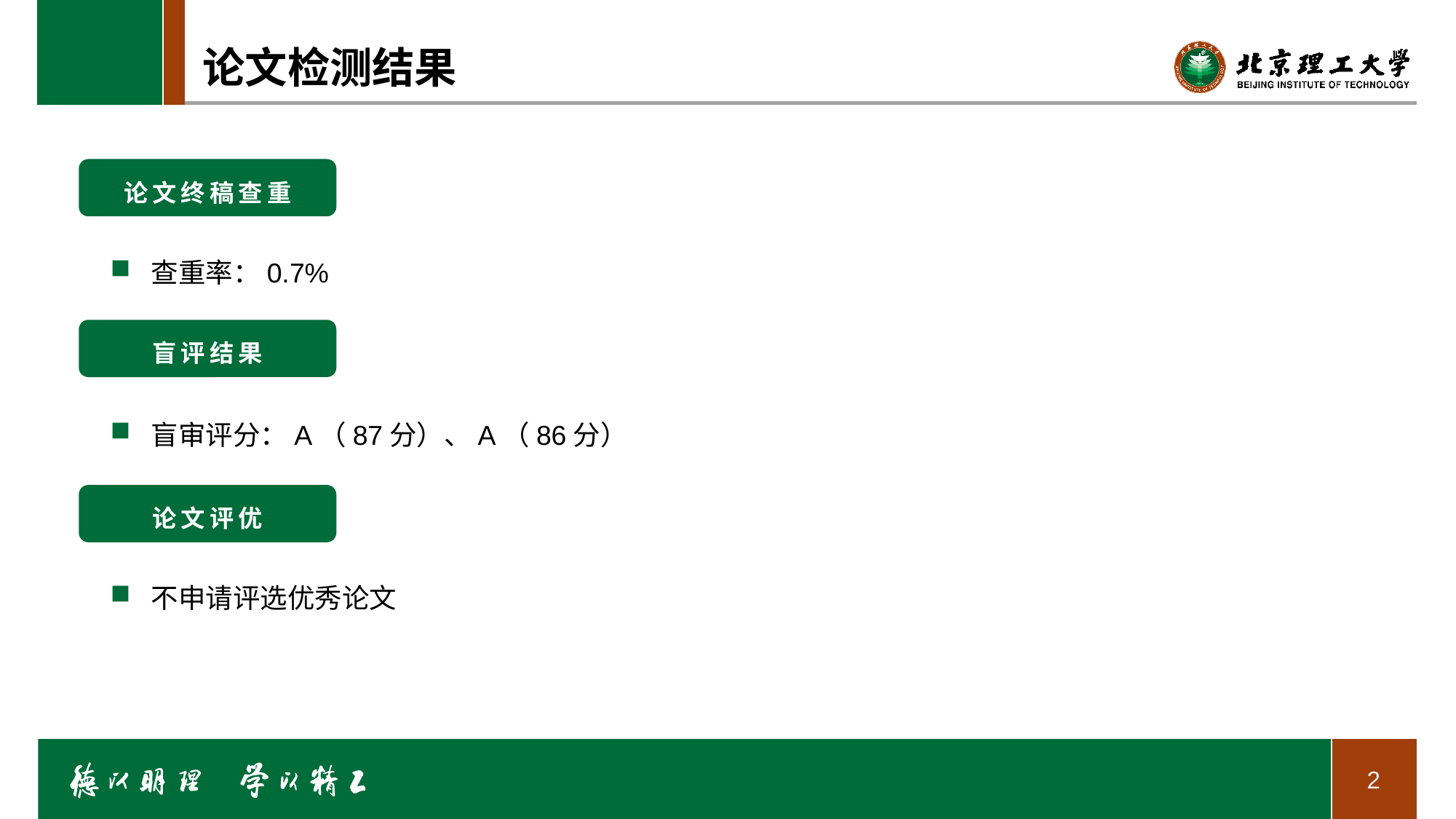

# 论文检测结果
论文终稿查重
查重率：0.7%
盲评结果
盲审评分：A（87分）、A（86分）
论文评优
不申请评选优秀论文